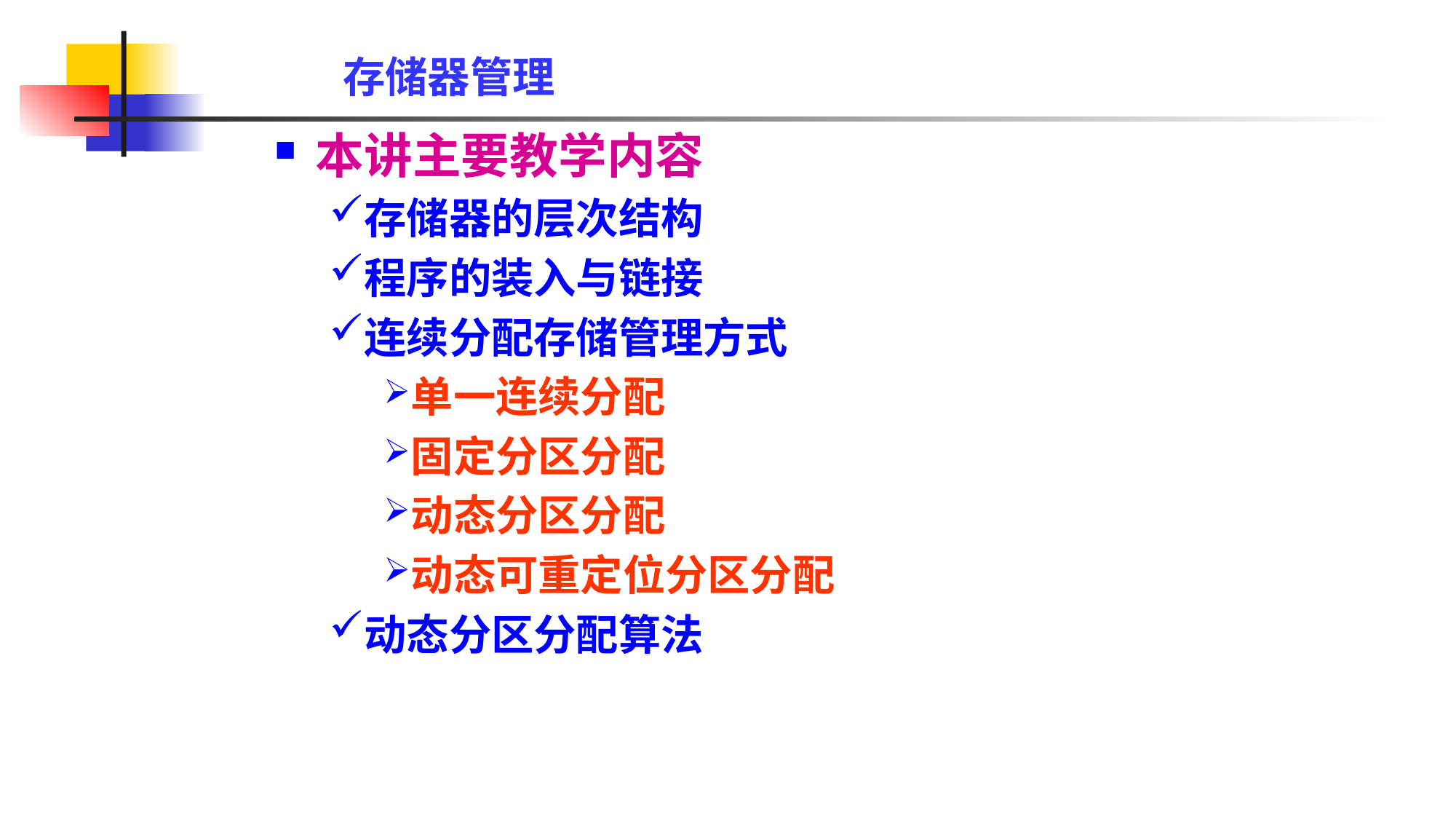

存储器管理
本讲主要教学内容
存储器的层次结构
程序的装入与链接
连续分配存储管理方式
单一连续分配
固定分区分配
动态分区分配
动态可重定位分区分配
动态分区分配算法